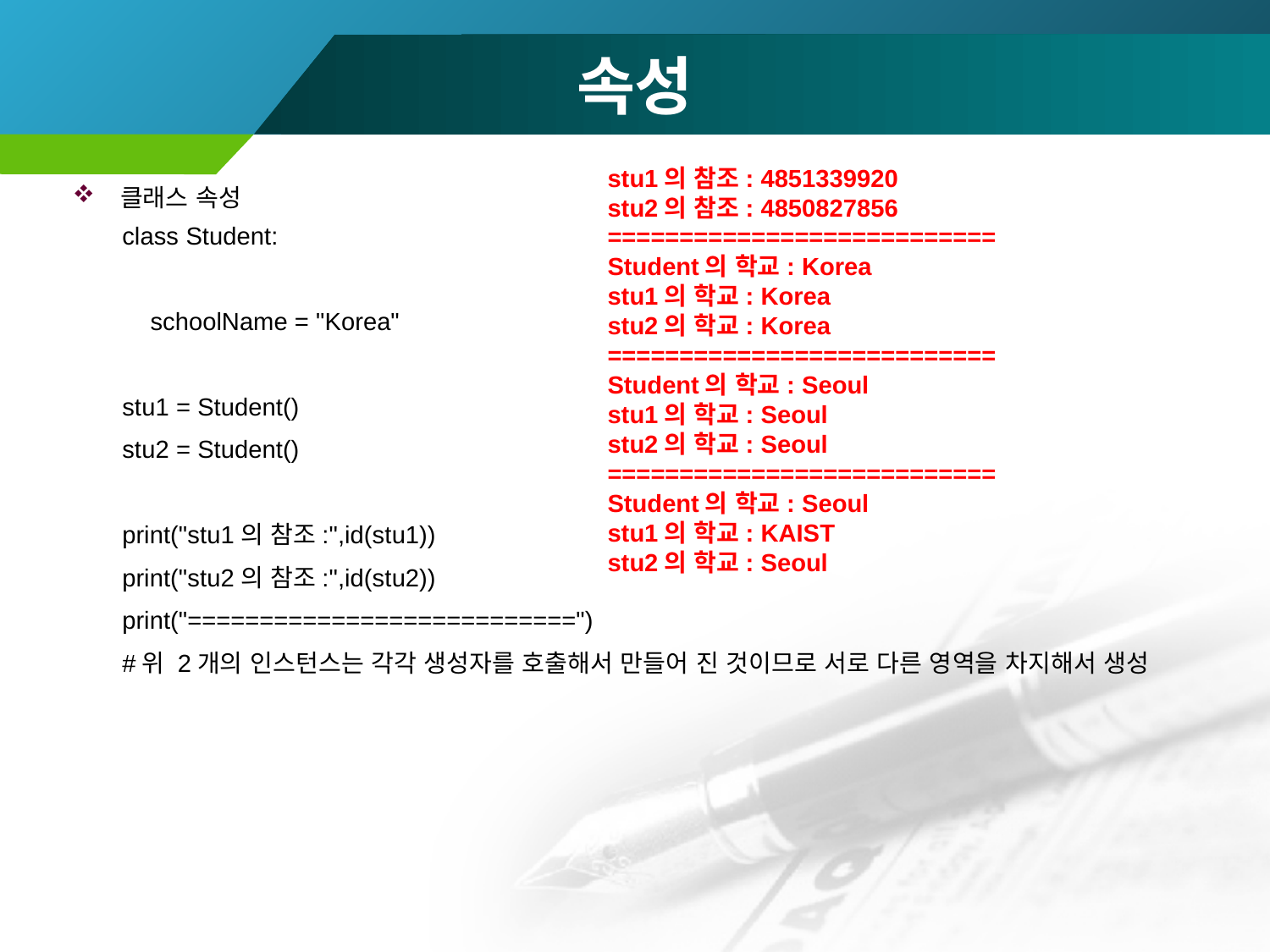

# 속성
﻿stu1의 참조: 4851339920
stu2의 참조: 4850827856
===========================
Student의 학교: Korea
stu1의 학교: Korea
stu2의 학교: Korea
===========================
Student의 학교: Seoul
stu1의 학교: Seoul
stu2의 학교: Seoul
===========================
Student의 학교: Seoul
stu1의 학교: KAIST
stu2의 학교: Seoul
클래스 속성
﻿﻿﻿class Student:

    schoolName = "Korea"

stu1 = Student()
stu2 = Student()

print("stu1의 참조:",id(stu1))
print("stu2의 참조:",id(stu2))
print("===========================")
#위 2개의 인스턴스는 각각 생성자를 호출해서 만들어 진 것이므로 서로 다른 영역을 차지해서 생성